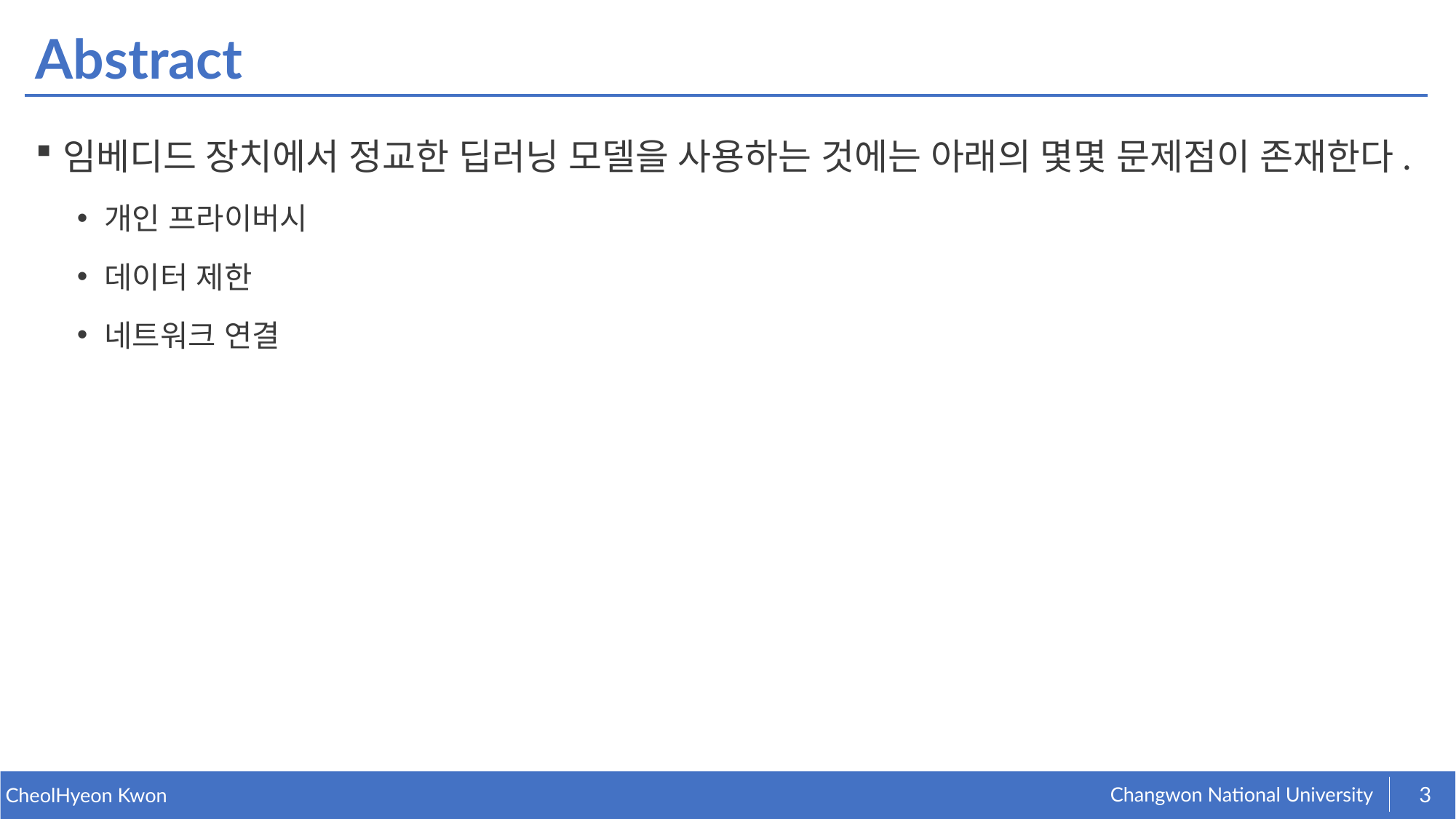

# Abstract
임베디드 장치에서 정교한 딥러닝 모델을 사용하는 것에는 아래의 몇몇 문제점이 존재한다.
개인 프라이버시
데이터 제한
네트워크 연결

3